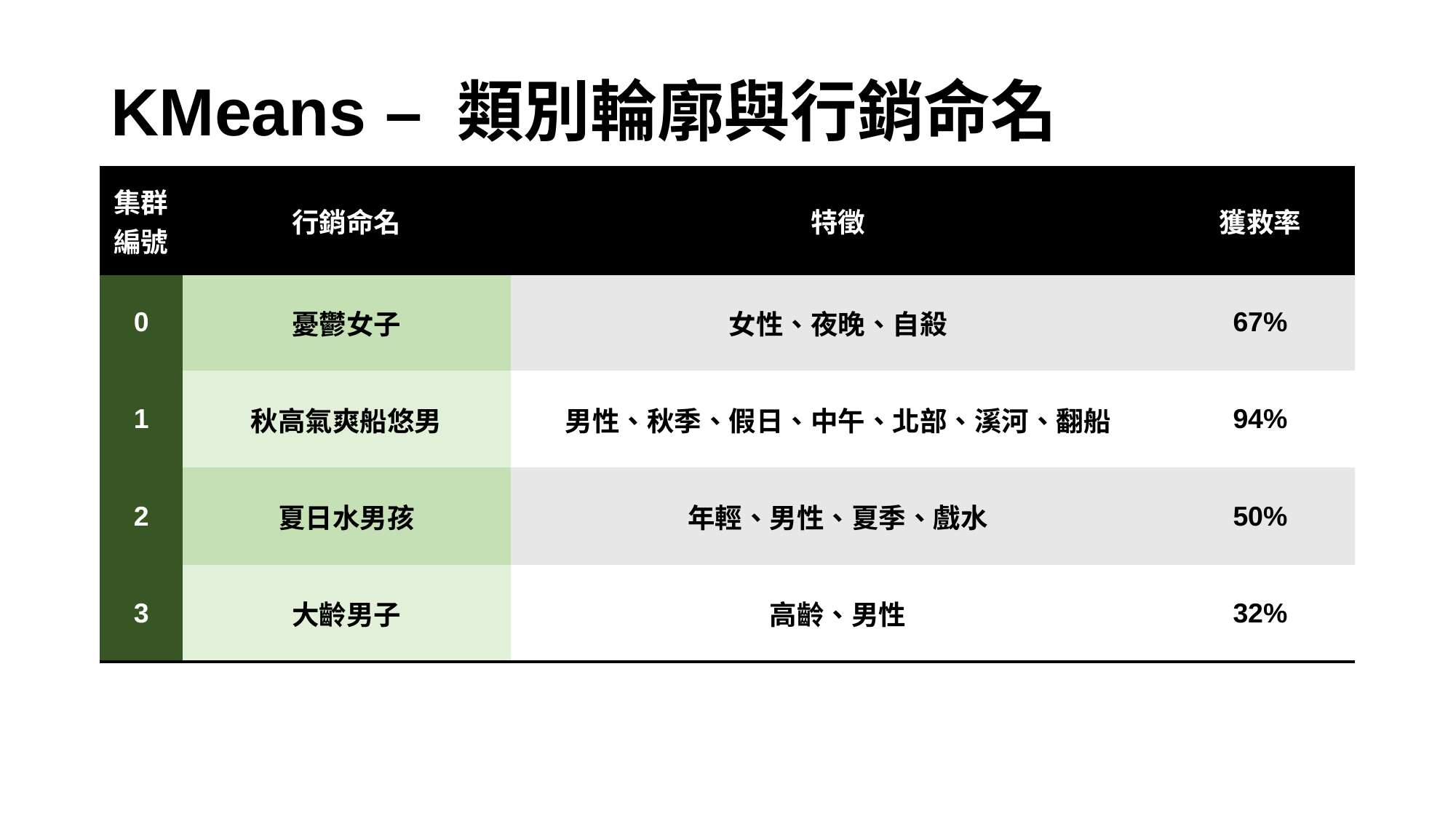

# KMeans – 類別輪廓與行銷命名
| 集群編號 | 行銷命名 | 特徵 | 獲救率 |
| --- | --- | --- | --- |
| 0 | 憂鬱女子 | 女性、夜晚、自殺 | 67% |
| 1 | 秋高氣爽船悠男 | 男性、秋季、假日、中午、北部、溪河、翻船 | 94% |
| 2 | 夏日水男孩 | 年輕、男性、夏季、戲水 | 50% |
| 3 | 大齡男子 | 高齡、男性 | 32% |